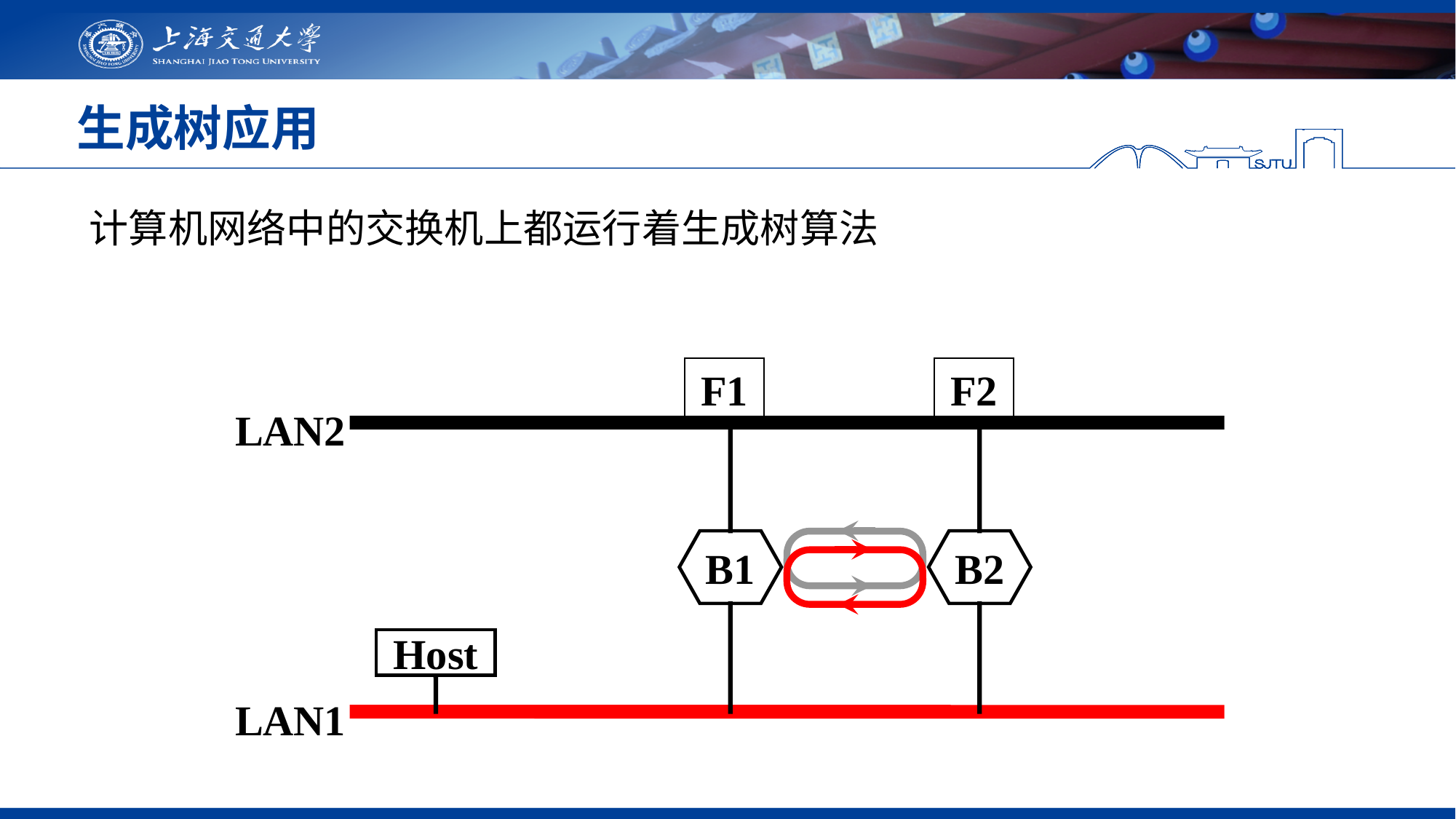

# 生成树应用
计算机网络中的交换机上都运行着生成树算法
F1
F2
LAN2

B1

B2

Host

LAN1